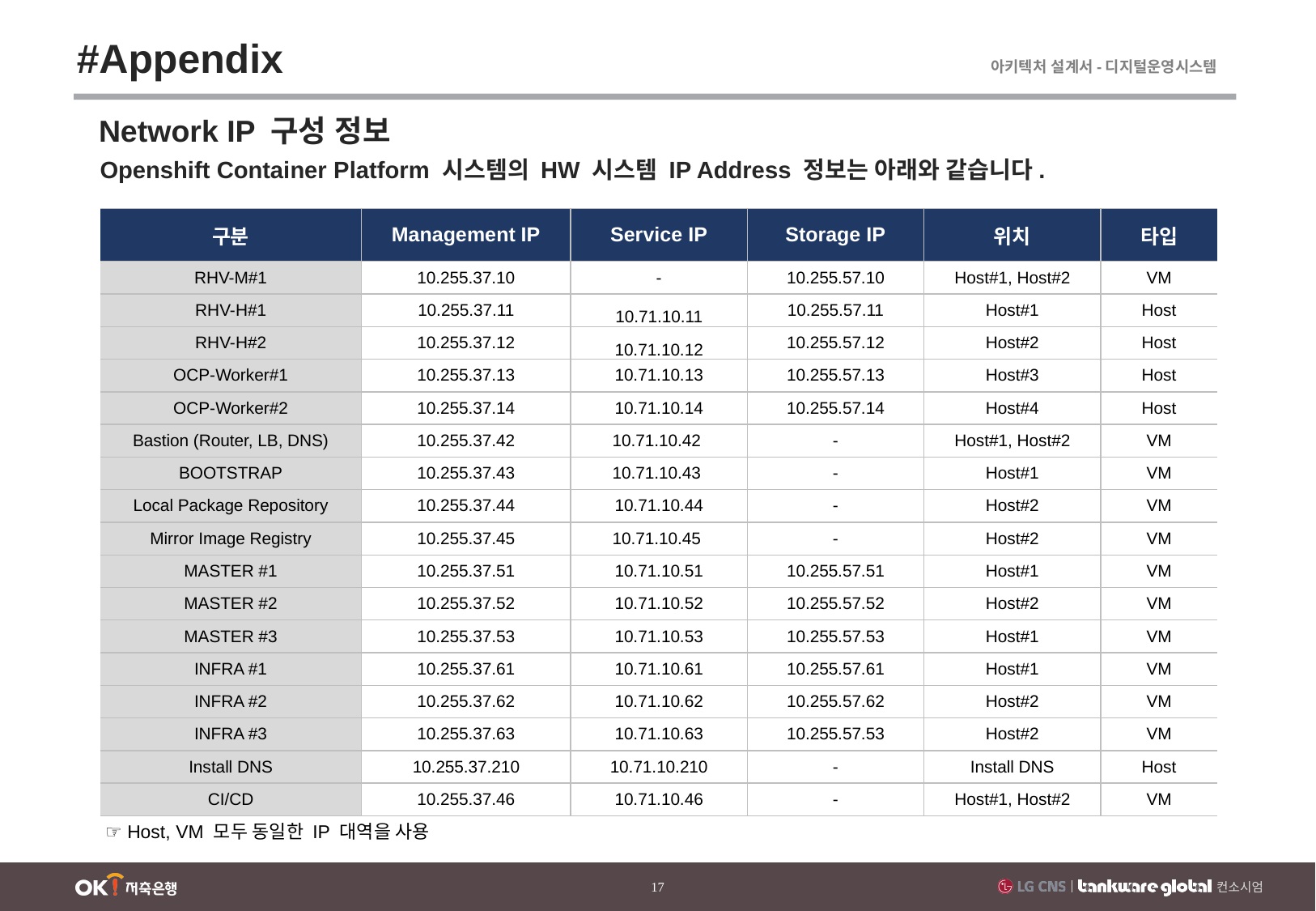

#Appendix
Network IP 구성 정보
Openshift Container Platform 시스템의 HW 시스템 IP Address 정보는 아래와 같습니다.
| 구분 | Management IP | Service IP | Storage IP | 위치 | 타입 |
| --- | --- | --- | --- | --- | --- |
| RHV-M#1 | 10.255.37.10 | - | 10.255.57.10 | Host#1, Host#2 | VM |
| RHV-H#1 | 10.255.37.11 | 10.71.10.11 | 10.255.57.11 | Host#1 | Host |
| RHV-H#2 | 10.255.37.12 | 10.71.10.12 | 10.255.57.12 | Host#2 | Host |
| OCP-Worker#1 | 10.255.37.13 | 10.71.10.13 | 10.255.57.13 | Host#3 | Host |
| OCP-Worker#2 | 10.255.37.14 | 10.71.10.14 | 10.255.57.14 | Host#4 | Host |
| Bastion (Router, LB, DNS) | 10.255.37.42 | 10.71.10.42 | - | Host#1, Host#2 | VM |
| BOOTSTRAP | 10.255.37.43 | 10.71.10.43 | - | Host#1 | VM |
| Local Package Repository | 10.255.37.44 | 10.71.10.44 | - | Host#2 | VM |
| Mirror Image Registry | 10.255.37.45 | 10.71.10.45 | - | Host#2 | VM |
| MASTER #1 | 10.255.37.51 | 10.71.10.51 | 10.255.57.51 | Host#1 | VM |
| MASTER #2 | 10.255.37.52 | 10.71.10.52 | 10.255.57.52 | Host#2 | VM |
| MASTER #3 | 10.255.37.53 | 10.71.10.53 | 10.255.57.53 | Host#1 | VM |
| INFRA #1 | 10.255.37.61 | 10.71.10.61 | 10.255.57.61 | Host#1 | VM |
| INFRA #2 | 10.255.37.62 | 10.71.10.62 | 10.255.57.62 | Host#2 | VM |
| INFRA #3 | 10.255.37.63 | 10.71.10.63 | 10.255.57.53 | Host#2 | VM |
| Install DNS | 10.255.37.210 | 10.71.10.210 | - | Install DNS | Host |
| CI/CD | 10.255.37.46 | 10.71.10.46 | - | Host#1, Host#2 | VM |
☞ Host, VM 모두 동일한 IP 대역을 사용
17